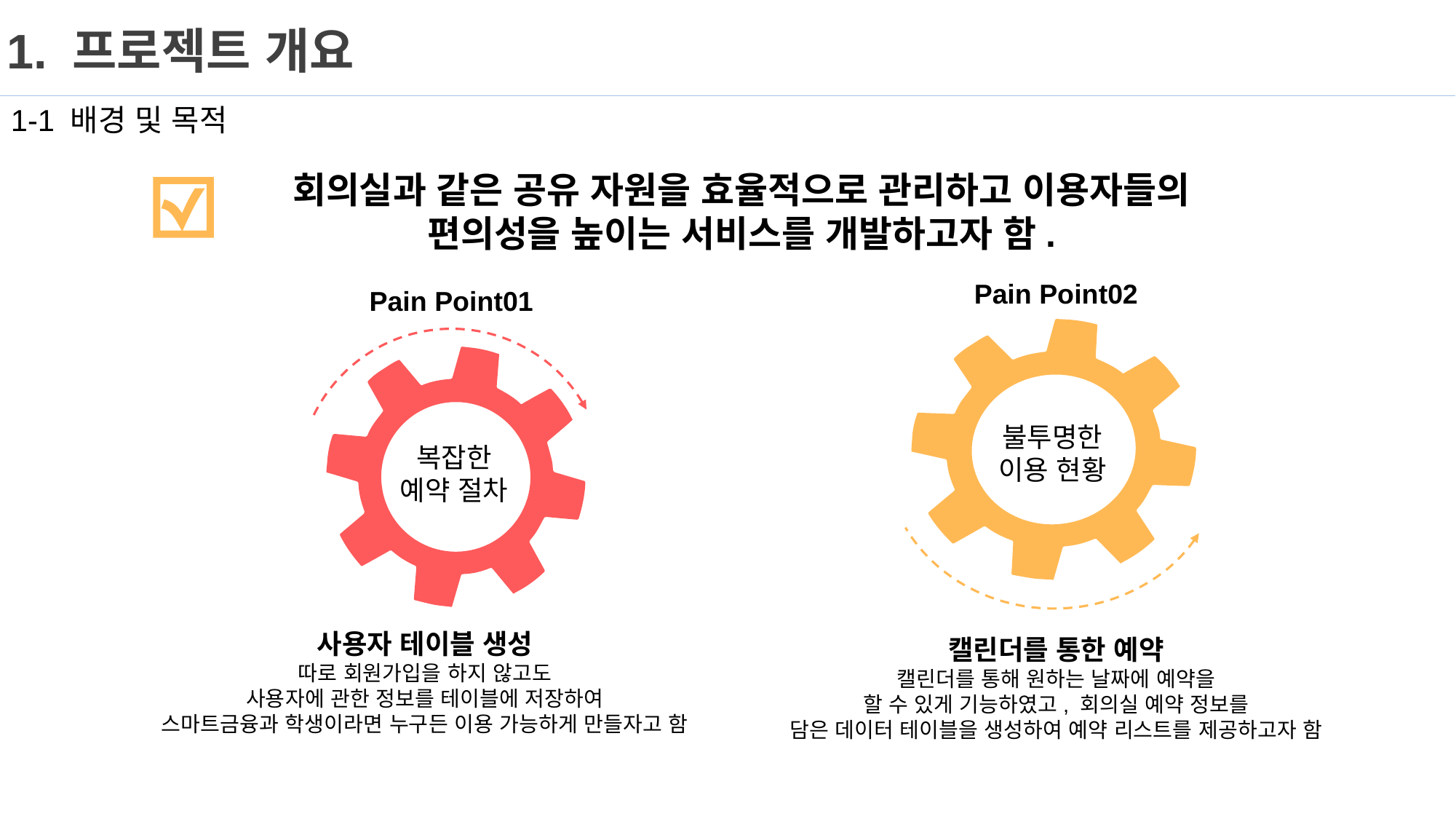

1. 프로젝트 개요
1-1 배경 및 목적
회의실과 같은 공유 자원을 효율적으로 관리하고 이용자들의 편의성을 높이는 서비스를 개발하고자 함.

Pain Point02
Pain Point01

불투명한
이용 현황
복잡한
예약 절차
사용자 테이블 생성
따로 회원가입을 하지 않고도
사용자에 관한 정보를 테이블에 저장하여
스마트금융과 학생이라면 누구든 이용 가능하게 만들자고 함
캘린더를 통한 예약
캘린더를 통해 원하는 날짜에 예약을
할 수 있게 기능하였고, 회의실 예약 정보를
담은 데이터 테이블을 생성하여 예약 리스트를 제공하고자 함